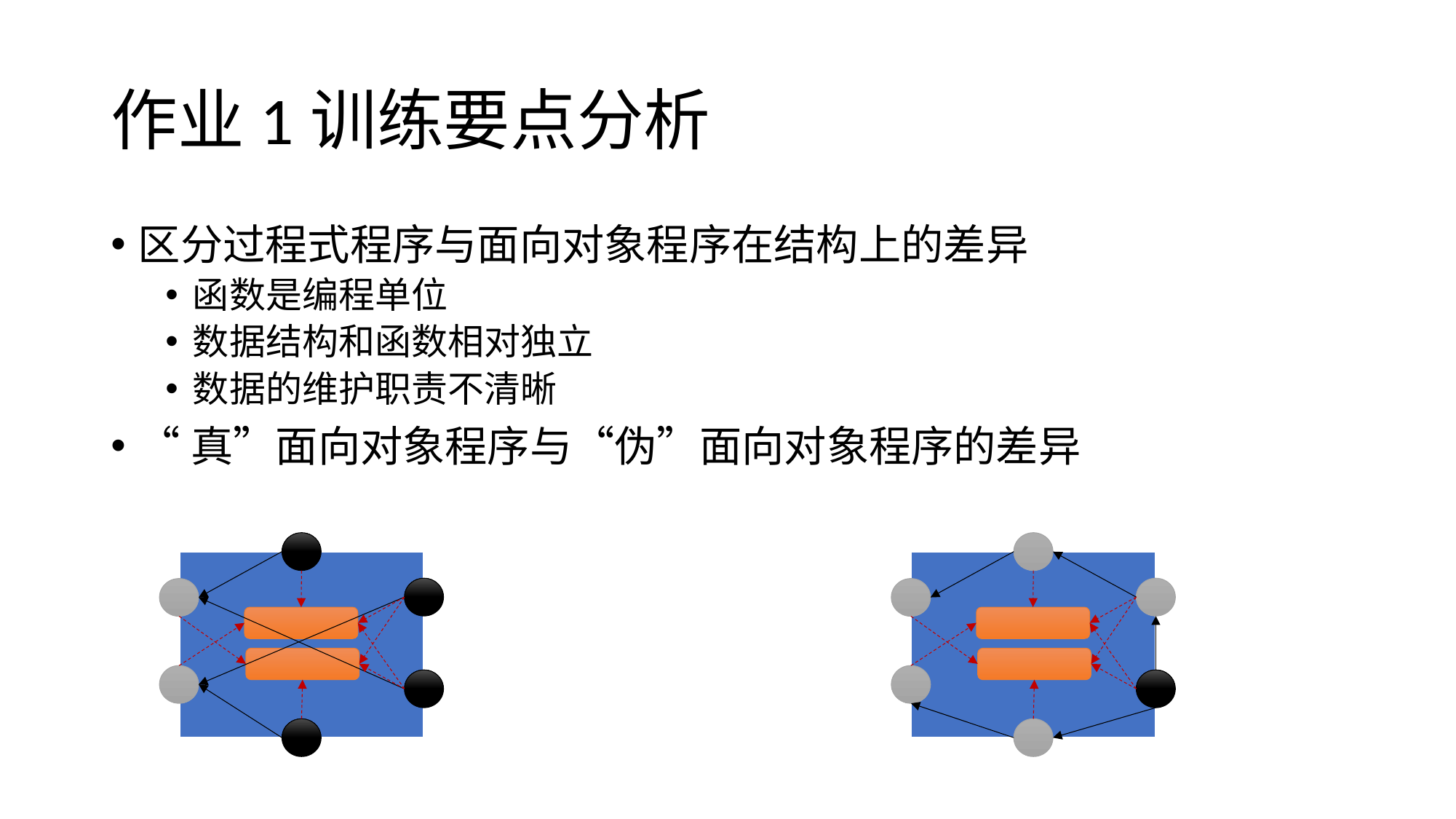

# 作业1训练要点分析
区分过程式程序与面向对象程序在结构上的差异
函数是编程单位
数据结构和函数相对独立
数据的维护职责不清晰
“真”面向对象程序与“伪”面向对象程序的差异